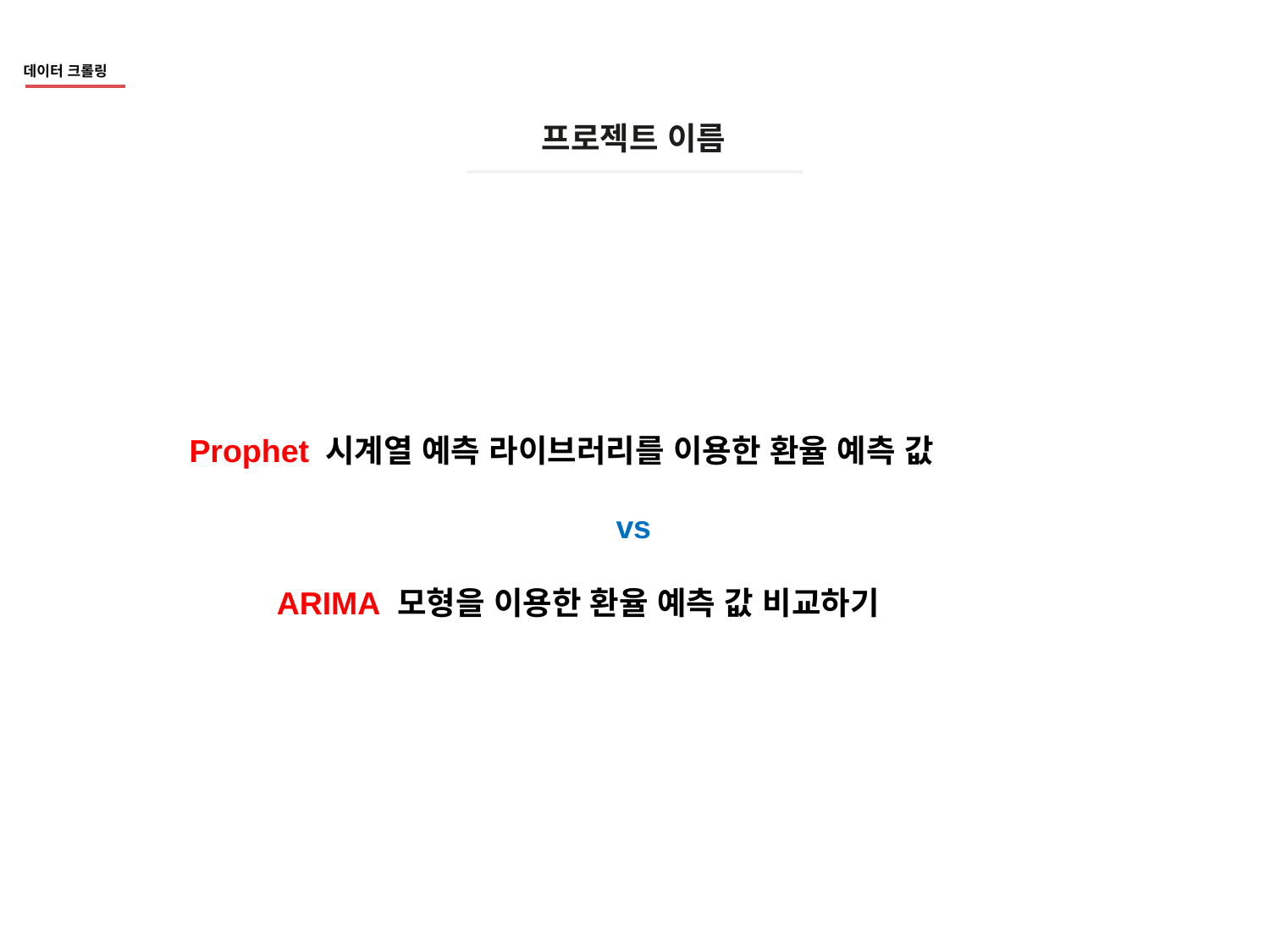

# 데이터 크롤링
프로젝트 이름
                Prophet 시계열 예측 라이브러리를 이용한 환율 예측 값

				vs

                   ARIMA 모형을 이용한 환율 예측 값 비교하기